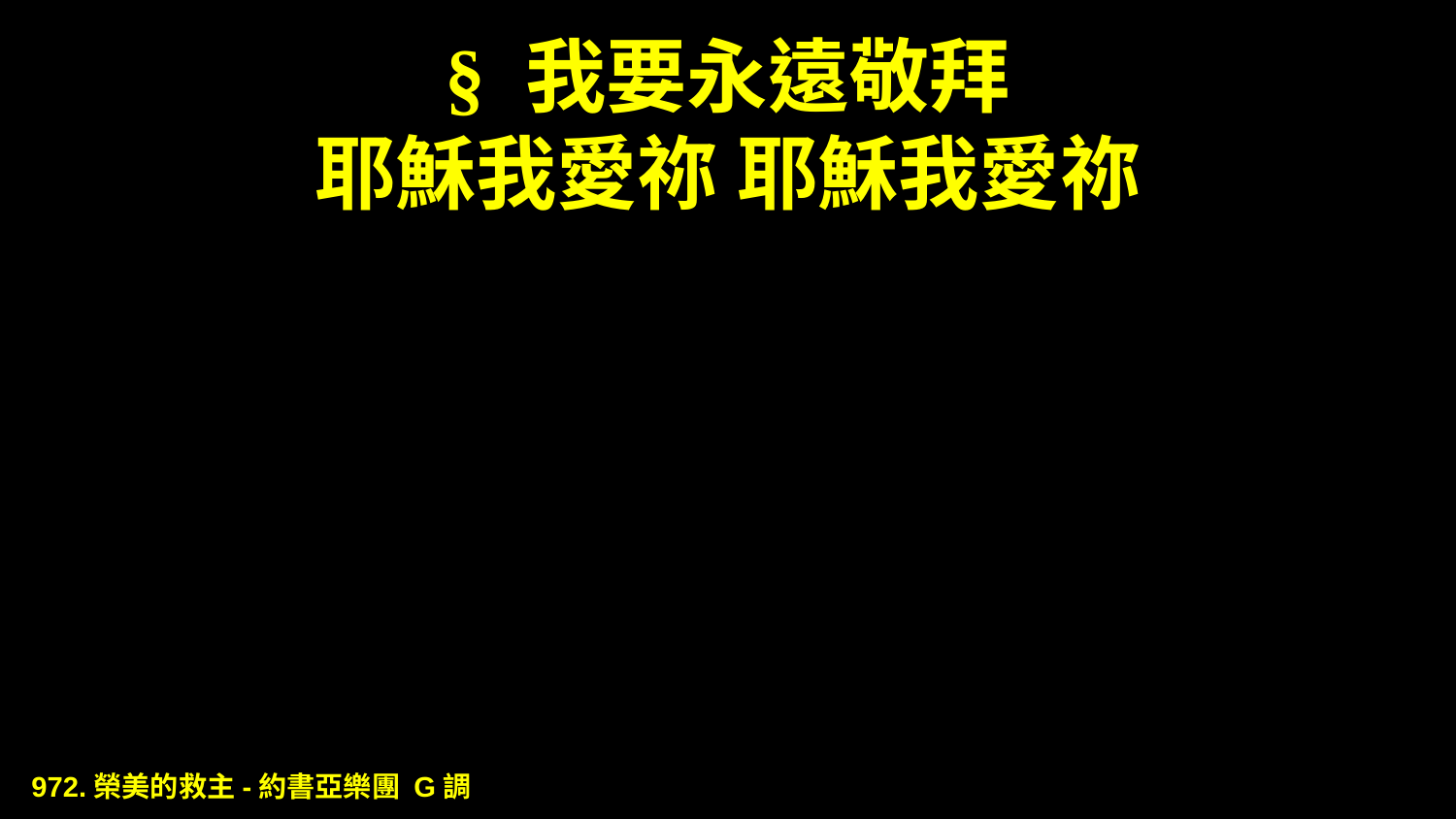

# § 我要永遠敬拜 耶穌我愛祢 耶穌我愛祢
972.榮美的救主-約書亞樂團 G調